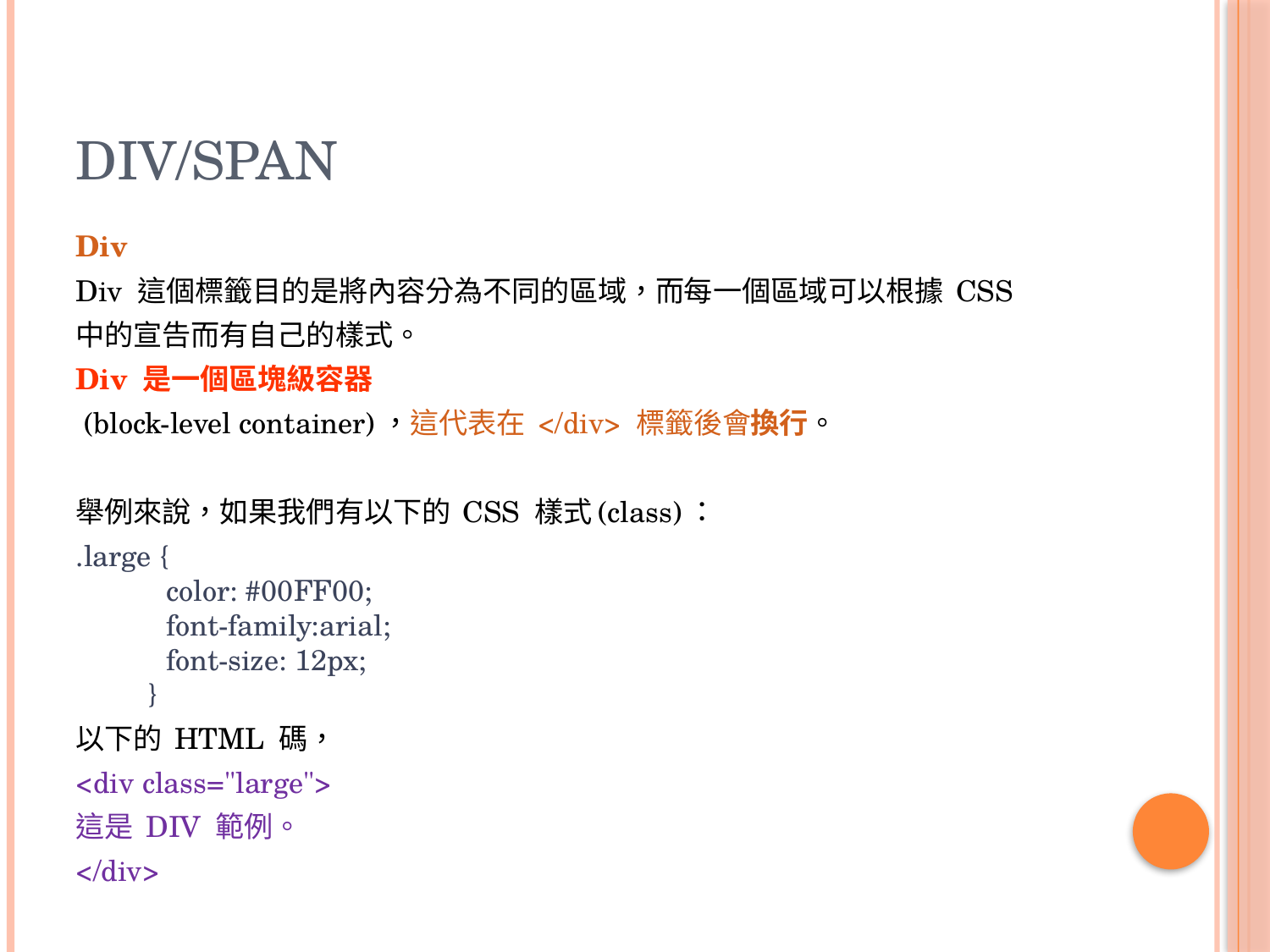

# DIV/SPAN
Div
Div 這個標籤目的是將內容分為不同的區域，而每一個區域可以根據 CSS
中的宣告而有自己的樣式。
Div 是一個區塊級容器
 (block-level container)，這代表在 </div> 標籤後會換行。

舉例來說，如果我們有以下的 CSS 樣式(class)：
.large {
  color: #00FF00;
  font-family:arial;
  font-size: 12px;
}
以下的 HTML 碼，
<div class="large">
這是 DIV 範例。
</div>